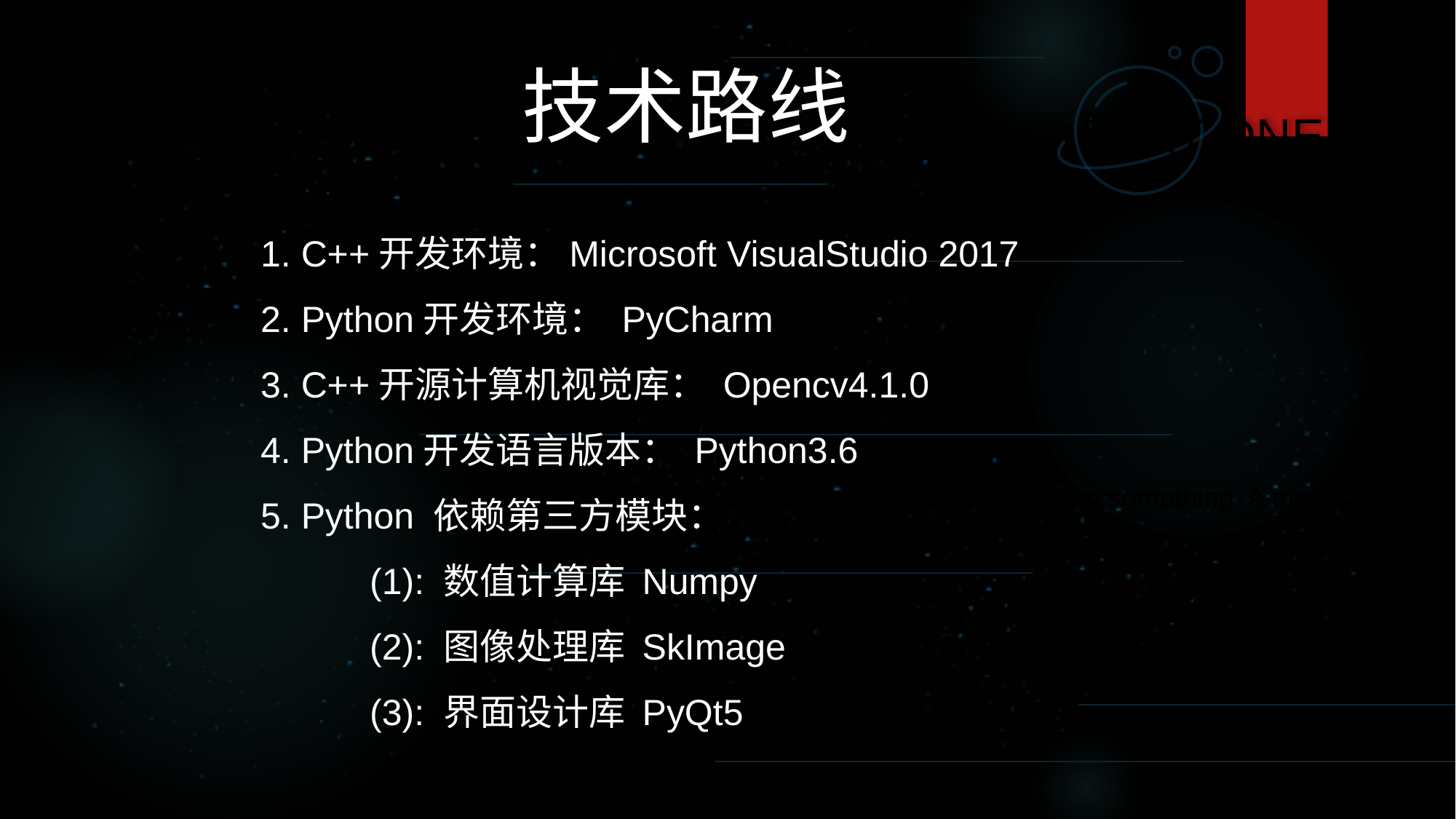

PART ONE

技术路线

1. C++开发环境：Microsoft VisualStudio 2017
2. Python开发环境： PyCharm
3. C++开源计算机视觉库： Opencv4.1.0
4. Python开发语言版本： Python3.6
5. Python 依赖第三方模块：
	(1): 数值计算库 Numpy
	(2): 图像处理库 SkImage
	(3): 界面设计库 PyQt5

PLEASE ADD YOUR TITLE HERE
A man is not old as long as he is seeking something. A man is not old until regrets take the place of dreams.
A man is not old as long as he is seeking something. A man is not old until regrets take the place of dreams.